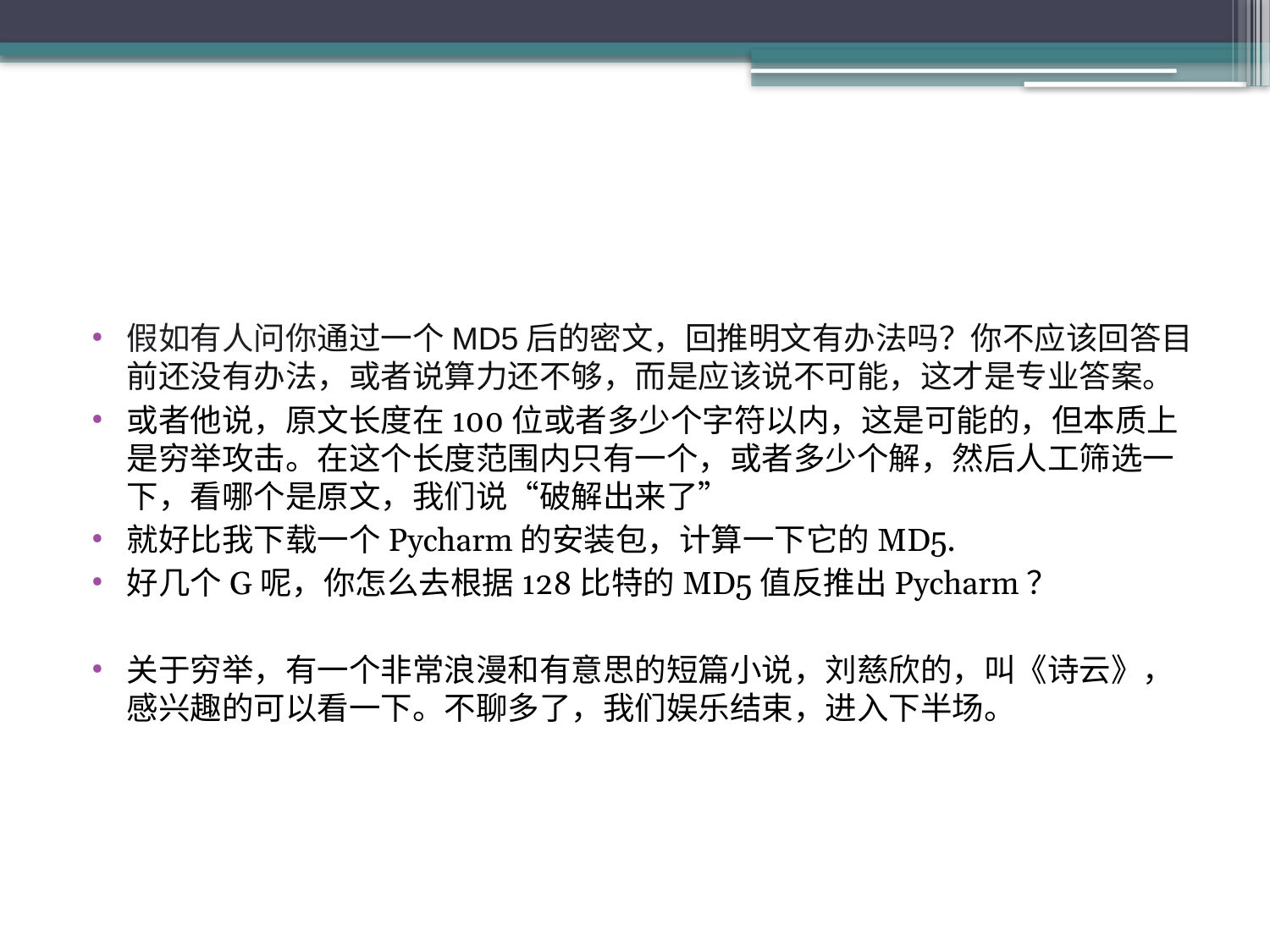

假如有人问你通过一个MD5后的密文，回推明文有办法吗？你不应该回答目前还没有办法，或者说算力还不够，而是应该说不可能，这才是专业答案。
或者他说，原文长度在100位或者多少个字符以内，这是可能的，但本质上是穷举攻击。在这个长度范围内只有一个，或者多少个解，然后人工筛选一下，看哪个是原文，我们说“破解出来了”
就好比我下载一个Pycharm的安装包，计算一下它的MD5.
好几个G呢，你怎么去根据128比特的MD5值反推出Pycharm？

关于穷举，有一个非常浪漫和有意思的短篇小说，刘慈欣的，叫《诗云》，感兴趣的可以看一下。不聊多了，我们娱乐结束，进入下半场。